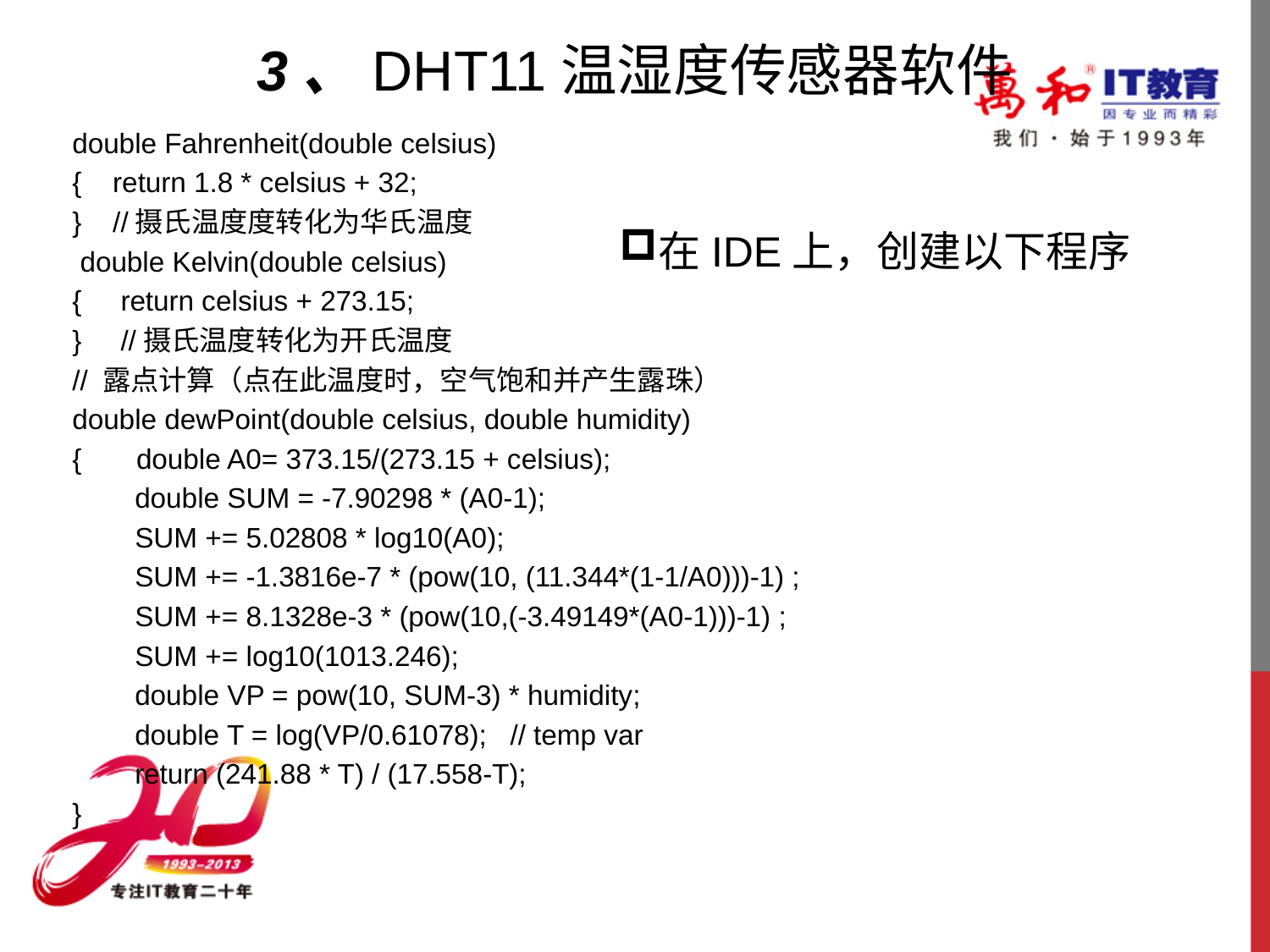

# 3、DHT11温湿度传感器软件
double Fahrenheit(double celsius)
{    return 1.8 * celsius + 32;
}    //摄氏温度度转化为华氏温度
 double Kelvin(double celsius)
{     return celsius + 273.15;
}     //摄氏温度转化为开氏温度
// 露点计算（点在此温度时，空气饱和并产生露珠）
double dewPoint(double celsius, double humidity)
{       double A0= 373.15/(273.15 + celsius);
        double SUM = -7.90298 * (A0-1);
        SUM += 5.02808 * log10(A0);
        SUM += -1.3816e-7 * (pow(10, (11.344*(1-1/A0)))-1) ;
        SUM += 8.1328e-3 * (pow(10,(-3.49149*(A0-1)))-1) ;
        SUM += log10(1013.246);
        double VP = pow(10, SUM-3) * humidity;
        double T = log(VP/0.61078);   // temp var
        return (241.88 * T) / (17.558-T);
}

在IDE上，创建以下程序